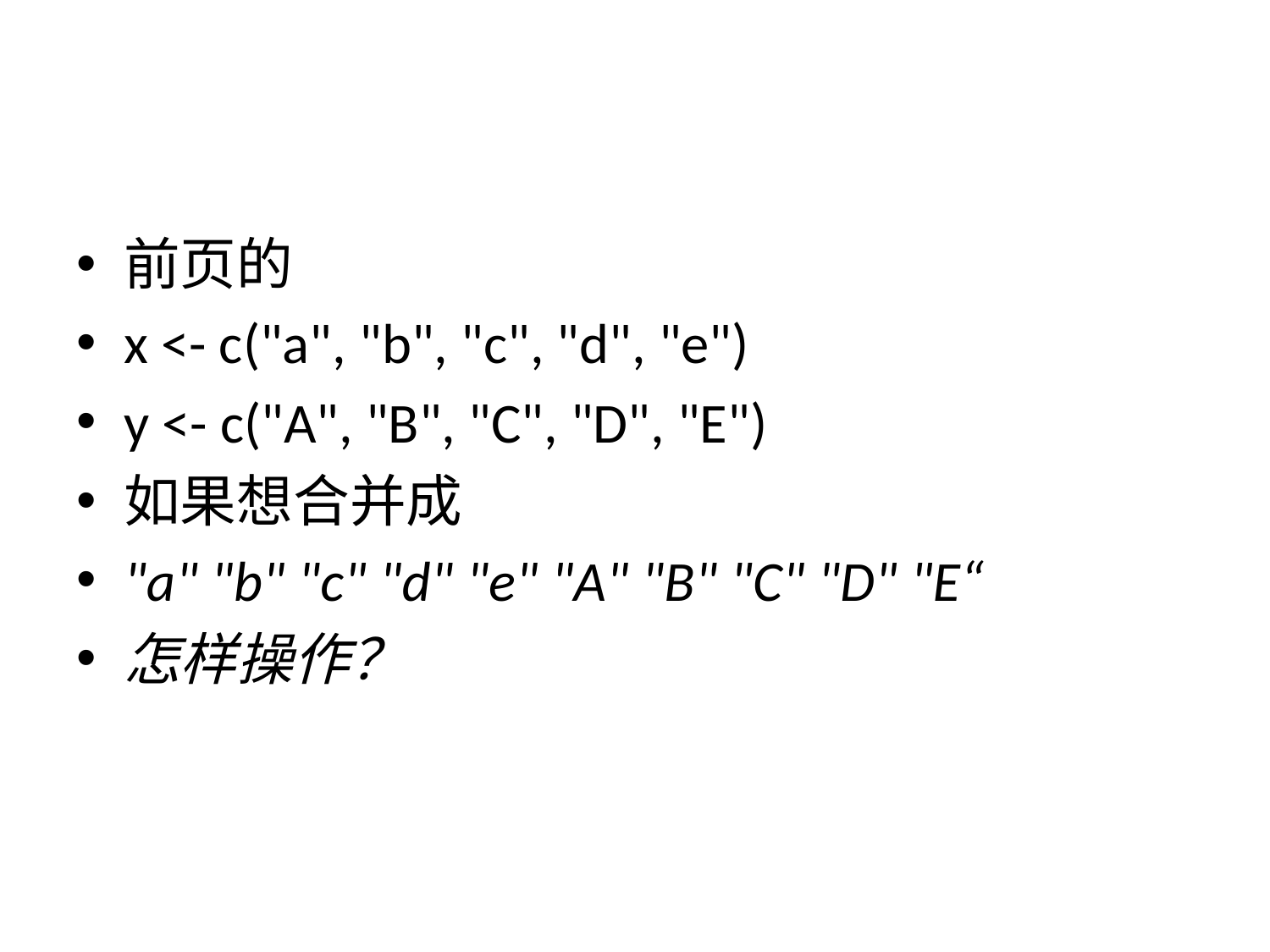

#
前页的
x <- c("a", "b", "c", "d", "e")
y <- c("A", "B", "C", "D", "E")
如果想合并成
"a" "b" "c" "d" "e" "A" "B" "C" "D" "E“
怎样操作？